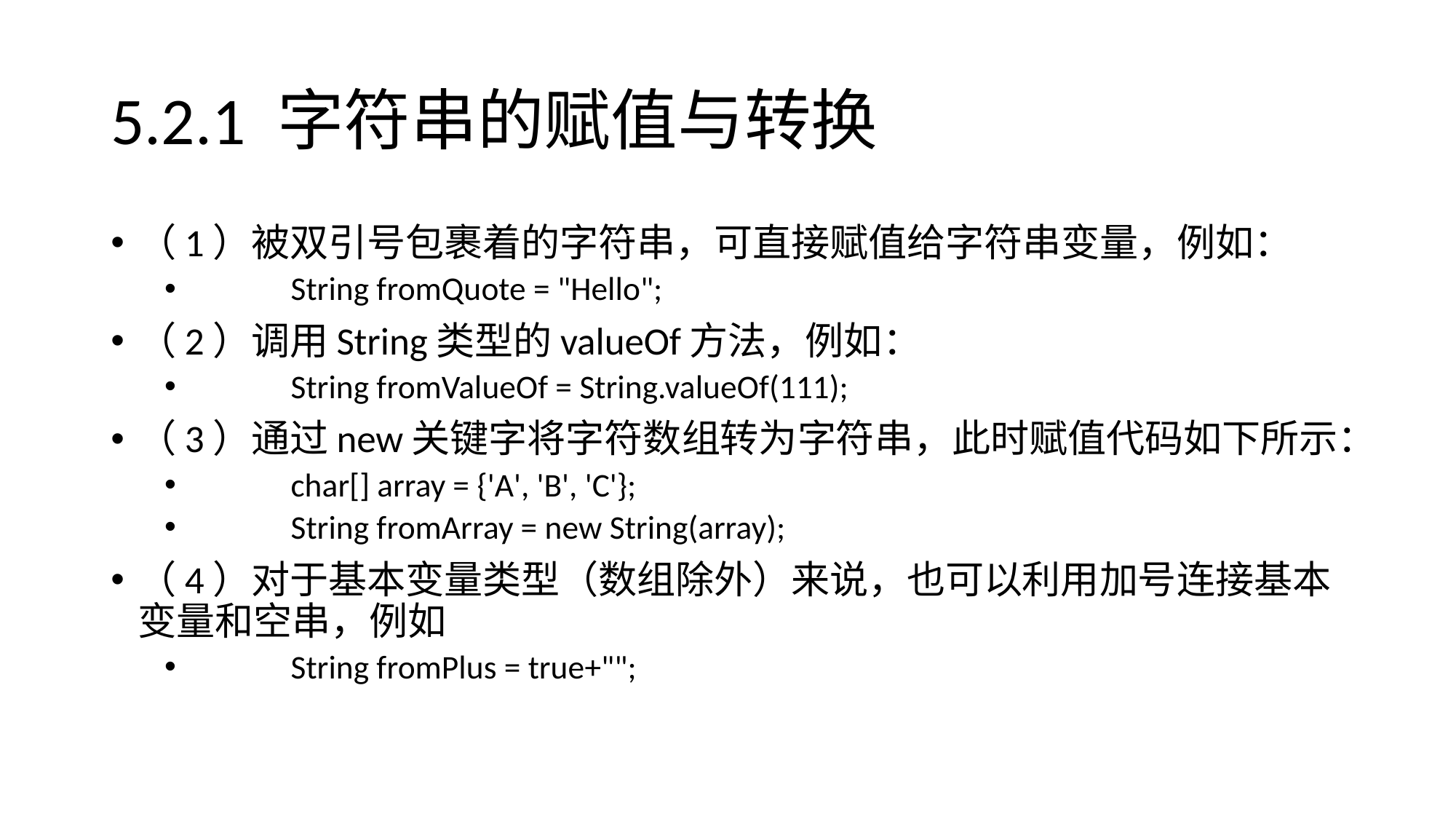

# 5.2.1 字符串的赋值与转换
（1）被双引号包裹着的字符串，可直接赋值给字符串变量，例如：
	String fromQuote = "Hello";
（2）调用String类型的valueOf方法，例如：
	String fromValueOf = String.valueOf(111);
（3）通过new关键字将字符数组转为字符串，此时赋值代码如下所示：
	char[] array = {'A', 'B', 'C'};
	String fromArray = new String(array);
（4）对于基本变量类型（数组除外）来说，也可以利用加号连接基本变量和空串，例如
	String fromPlus = true+"";